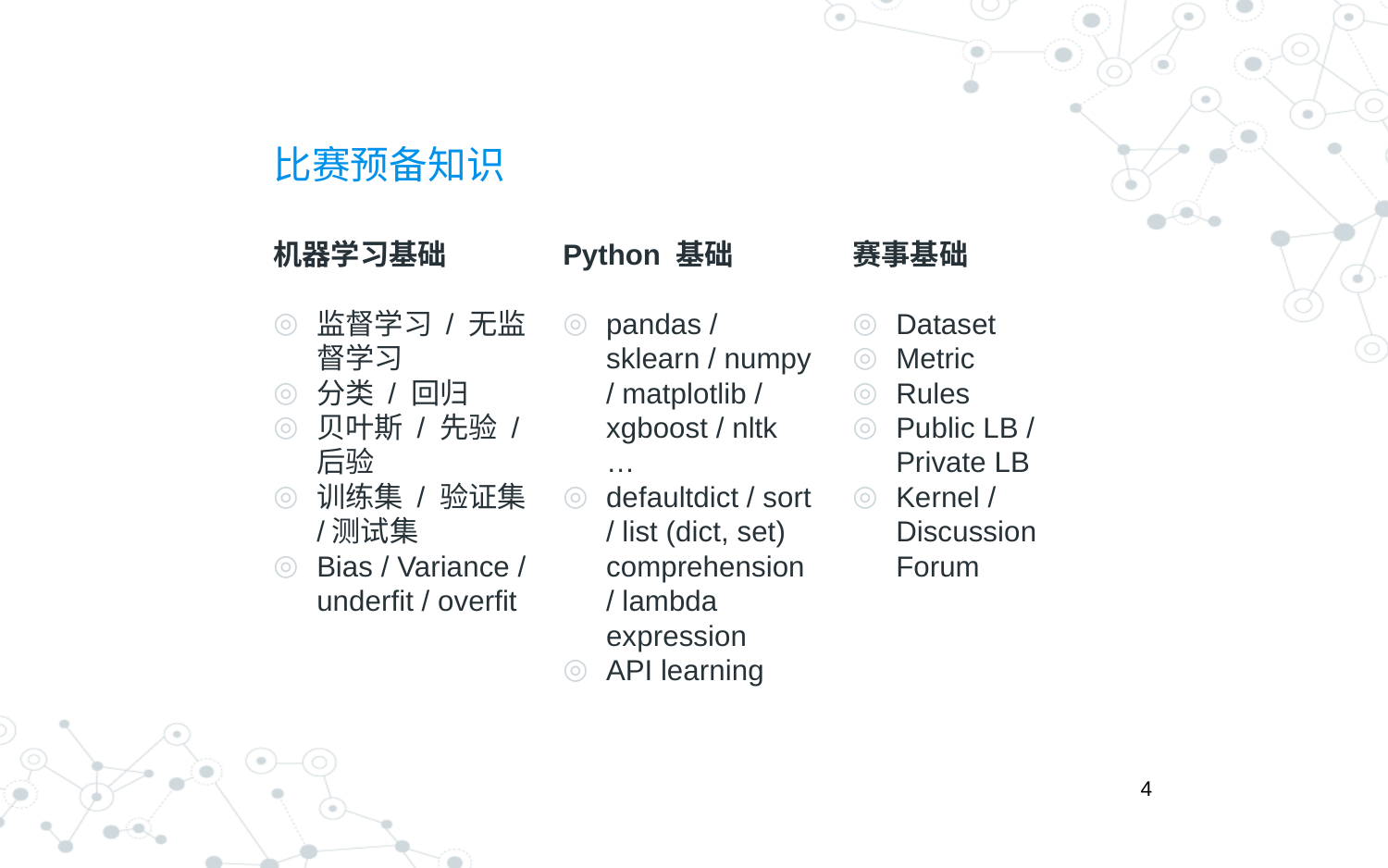

# 比赛预备知识
机器学习基础

监督学习 / 无监督学习
分类 / 回归
贝叶斯 / 先验 / 后验
训练集 / 验证集 /测试集
Bias / Variance / underfit / overfit
Python 基础

pandas / sklearn / numpy / matplotlib / xgboost / nltk  …
defaultdict / sort / list (dict, set) comprehension / lambda expression
API learning
赛事基础

Dataset
Metric
Rules
Public LB / Private LB
Kernel / Discussion Forum
4